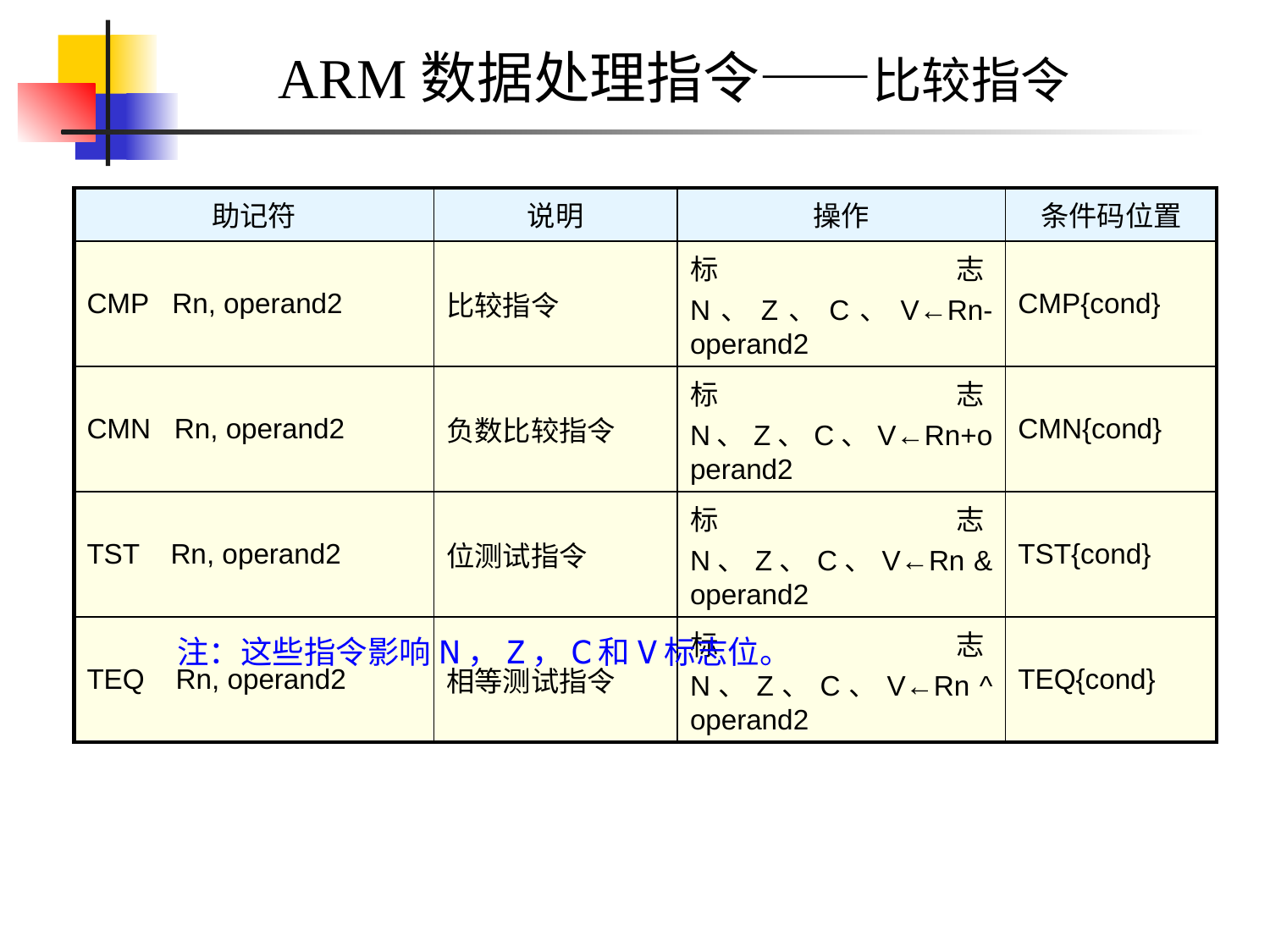

ARM数据处理指令——比较指令
| 助记符 | 说明 | 操作 | 条件码位置 |
| --- | --- | --- | --- |
| CMP Rn, operand2 | 比较指令 | 标志N、Z、C、V←Rn-operand2 | CMP{cond} |
| CMN Rn, operand2 | 负数比较指令 | 标志N、Z、C、V←Rn+operand2 | CMN{cond} |
| TST Rn, operand2 | 位测试指令 | 标志N、Z、C、V←Rn & operand2 | TST{cond} |
| TEQ Rn, operand2 | 相等测试指令 | 标志N、Z、C、V←Rn ^ operand2 | TEQ{cond} |
注：这些指令影响N，Z，C和V标志位。